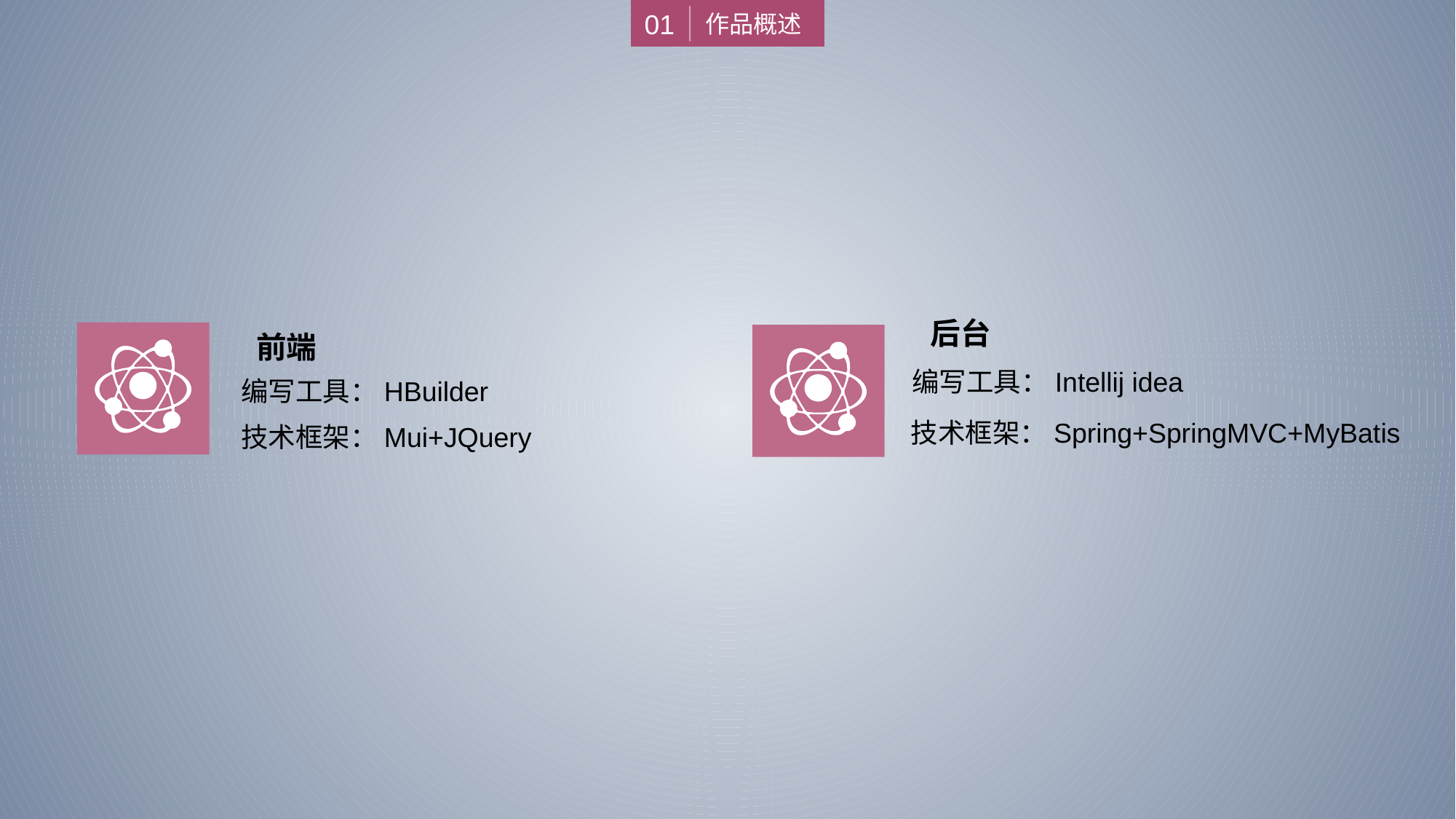

01
作品概述
后台

前端

编写工具：Intellij idea
编写工具：HBuilder
技术框架：Spring+SpringMVC+MyBatis
技术框架：Mui+JQuery